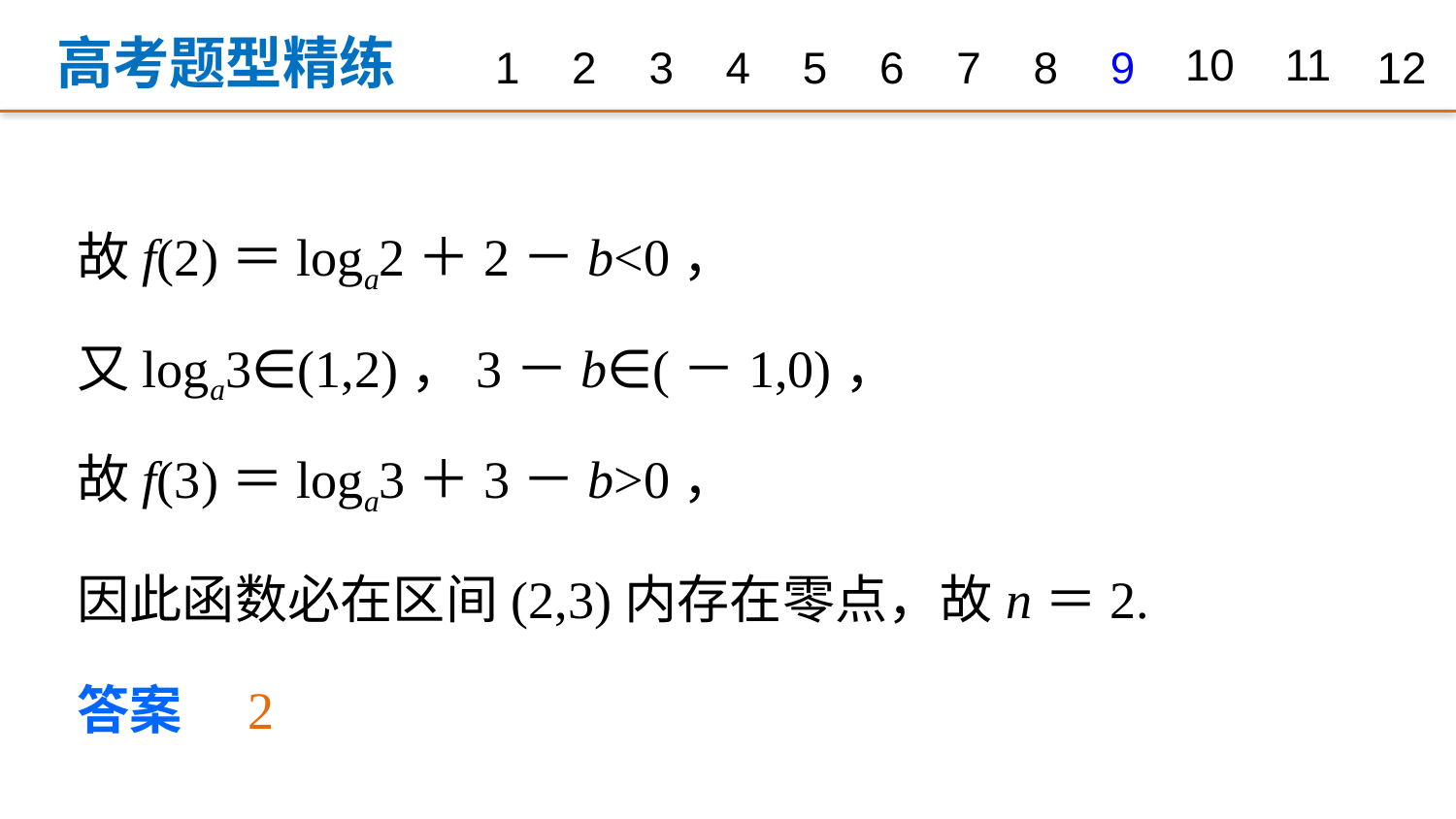

高考题型精练
1
2
3
4
5
6
7
8
9
10
11
12
故f(2)＝loga2＋2－b<0，
又loga3∈(1,2)，3－b∈(－1,0)，
故f(3)＝loga3＋3－b>0，
因此函数必在区间(2,3)内存在零点，故n＝2.
答案　2